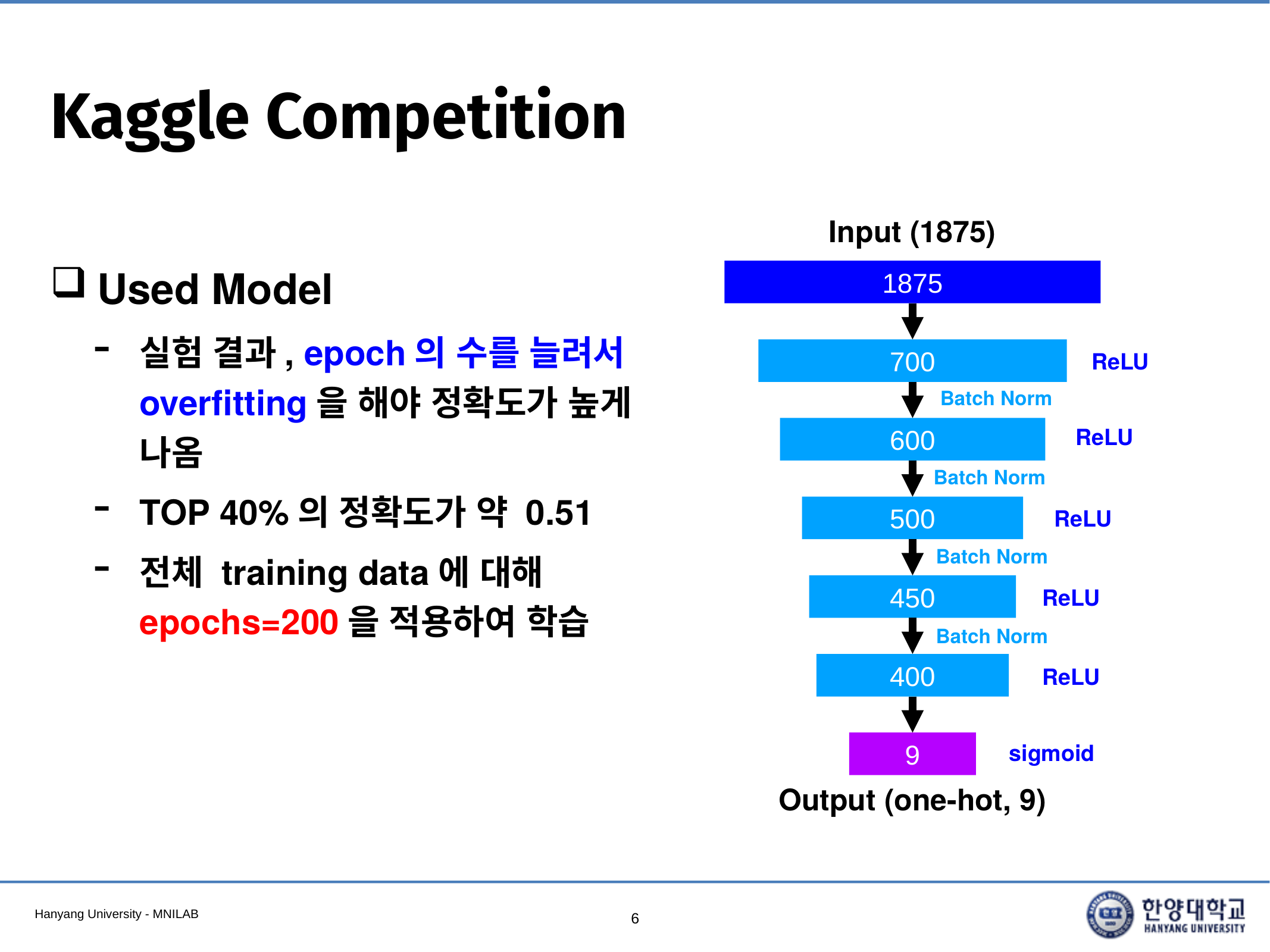

# Kaggle Competition
Input (1875)
Used Model
실험 결과, epoch의 수를 늘려서 overfitting을 해야 정확도가 높게 나옴
TOP 40%의 정확도가 약 0.51
전체 training data에 대해 epochs=200을 적용하여 학습
1875
700
ReLU
Batch Norm
600
ReLU
Batch Norm
500
ReLU
Batch Norm
450
ReLU
Batch Norm
400
ReLU
9
sigmoid
Output (one-hot, 9)
6